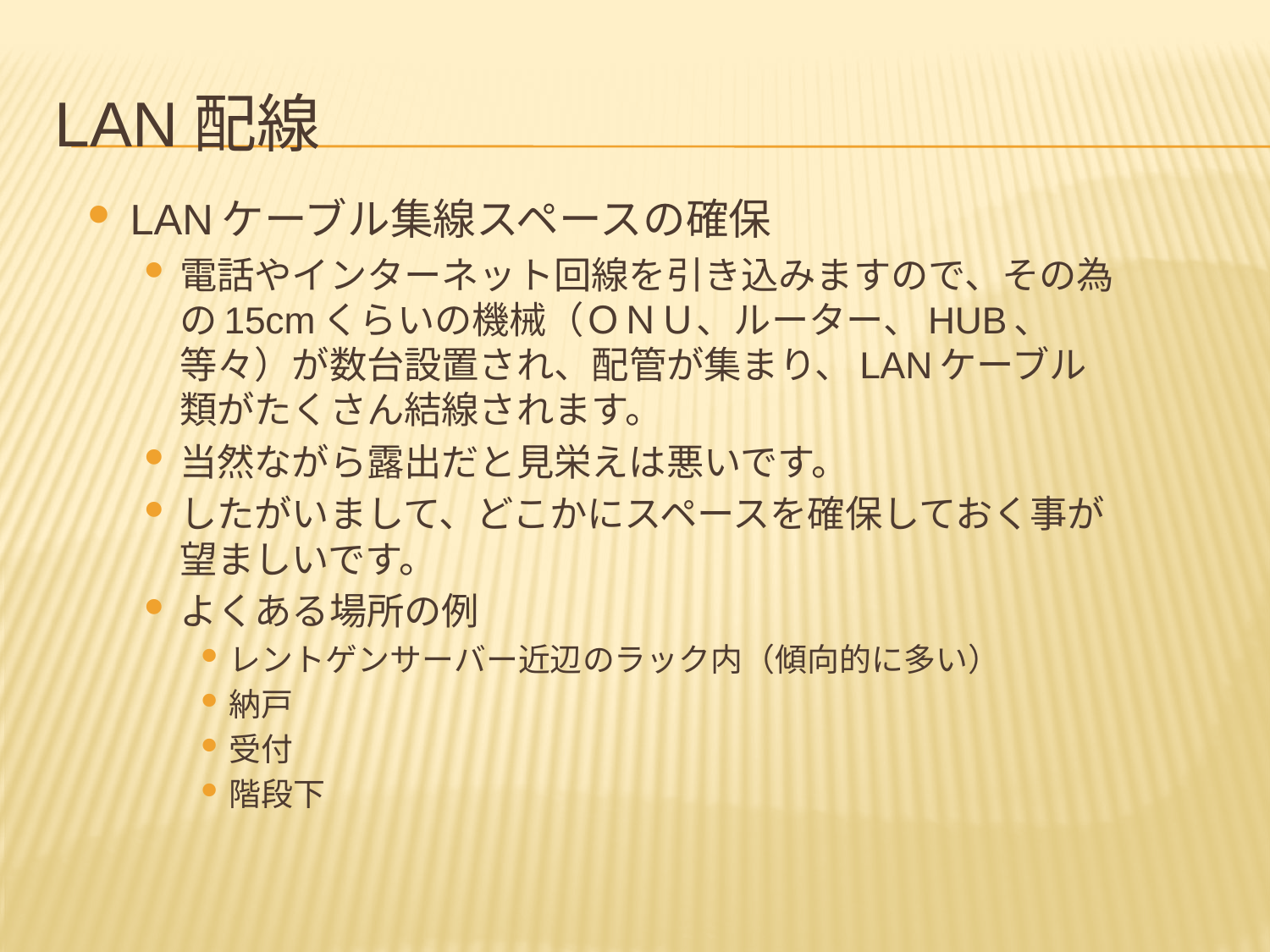

# LAN配線
LANケーブル集線スペースの確保
電話やインターネット回線を引き込みますので、その為の15cmくらいの機械（ＯＮＵ、ルーター、HUB、等々）が数台設置され、配管が集まり、LANケーブル類がたくさん結線されます。
当然ながら露出だと見栄えは悪いです。
したがいまして、どこかにスペースを確保しておく事が望ましいです。
よくある場所の例
レントゲンサーバー近辺のラック内（傾向的に多い）
納戸
受付
階段下